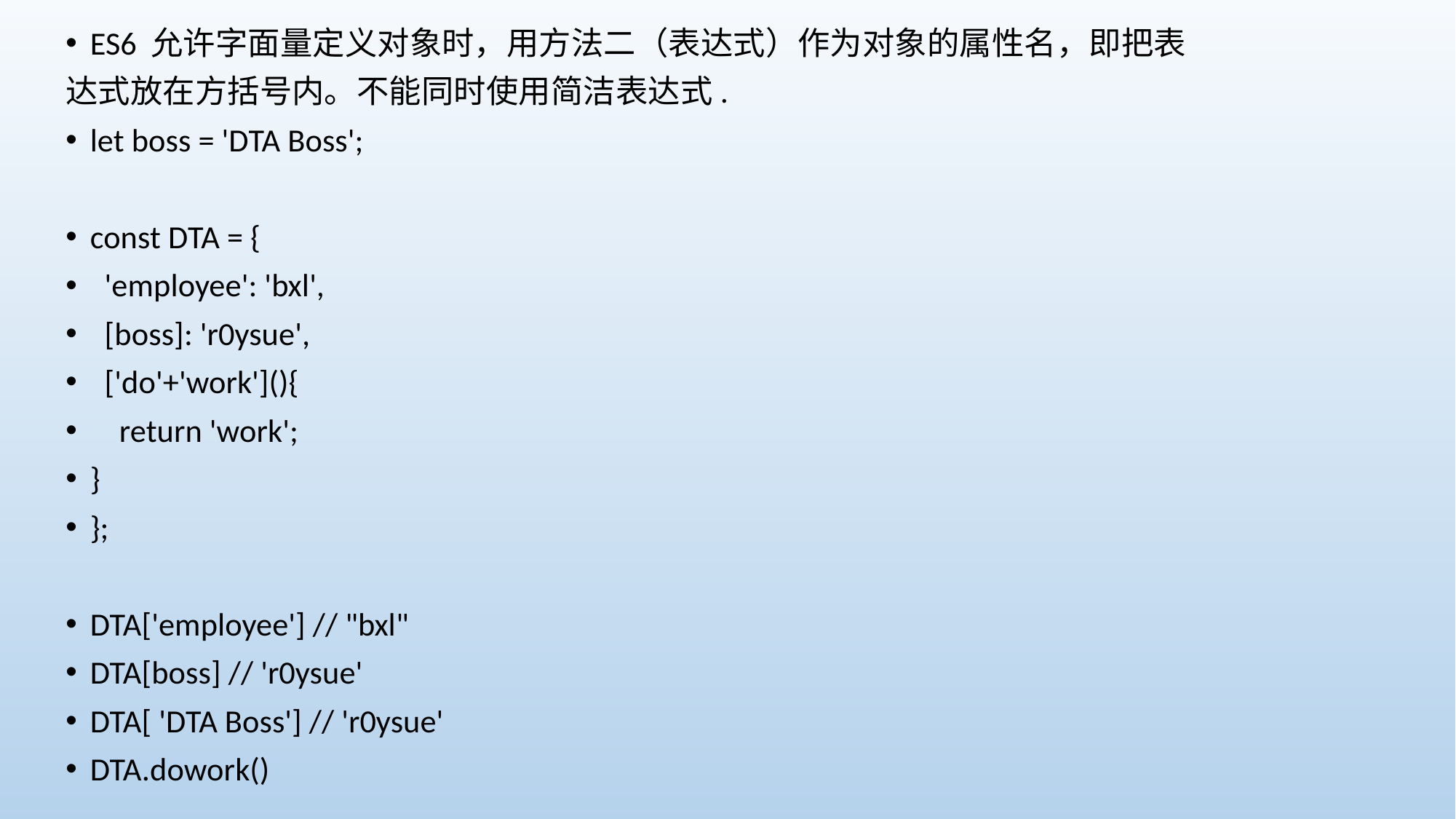

ES6 允许字面量定义对象时，用方法二（表达式）作为对象的属性名，即把表
达式放在方括号内。不能同时使用简洁表达式.
let boss = 'DTA Boss';

const DTA = {
  'employee': 'bxl',
  [boss]: 'r0ysue',
  ['do'+'work'](){
    return 'work';
}
};

DTA['employee'] // "bxl"
DTA[boss] // 'r0ysue'
DTA[ 'DTA Boss'] // 'r0ysue'
DTA.dowork()
#